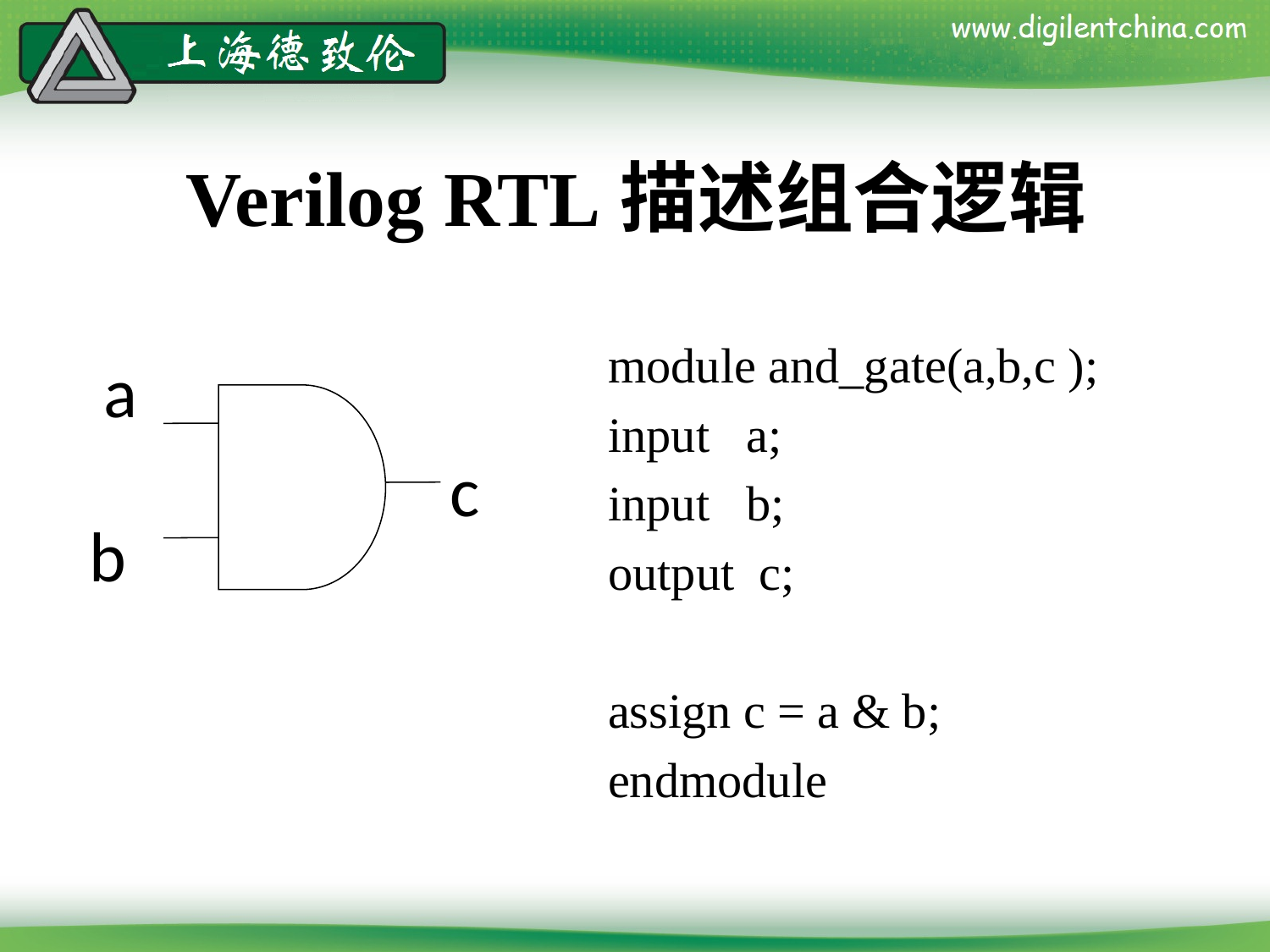

# Verilog RTL描述组合逻辑
module and_gate(a,b,c );
input   a;
input   b;
output  c;

assign c = a & b;
endmodule

a

c

b